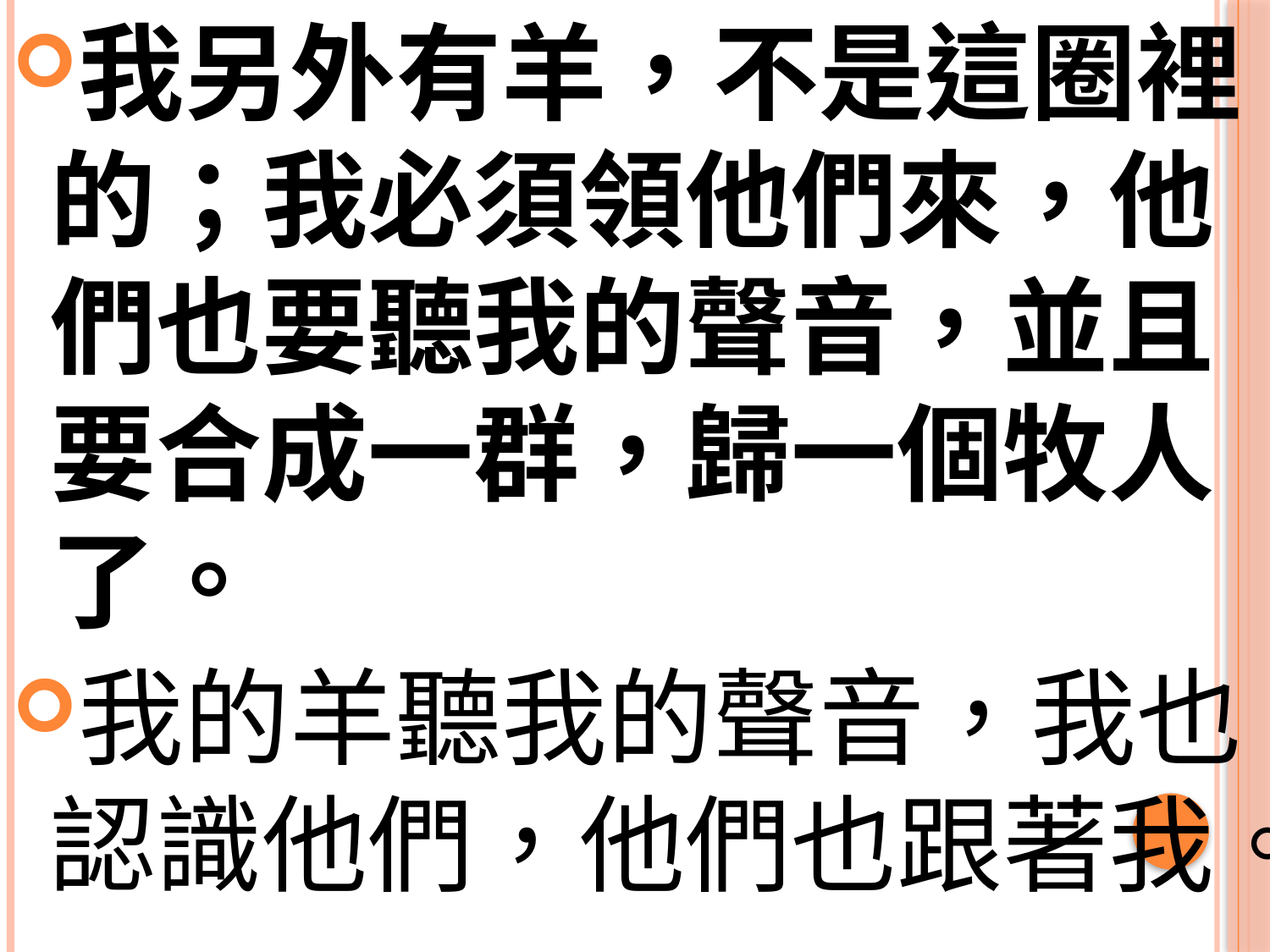

我另外有羊，不是這圈裡的；我必須領他們來，他們也要聽我的聲音，並且要合成一群，歸一個牧人了。
我的羊聽我的聲音，我也認識他們，他們也跟著我。